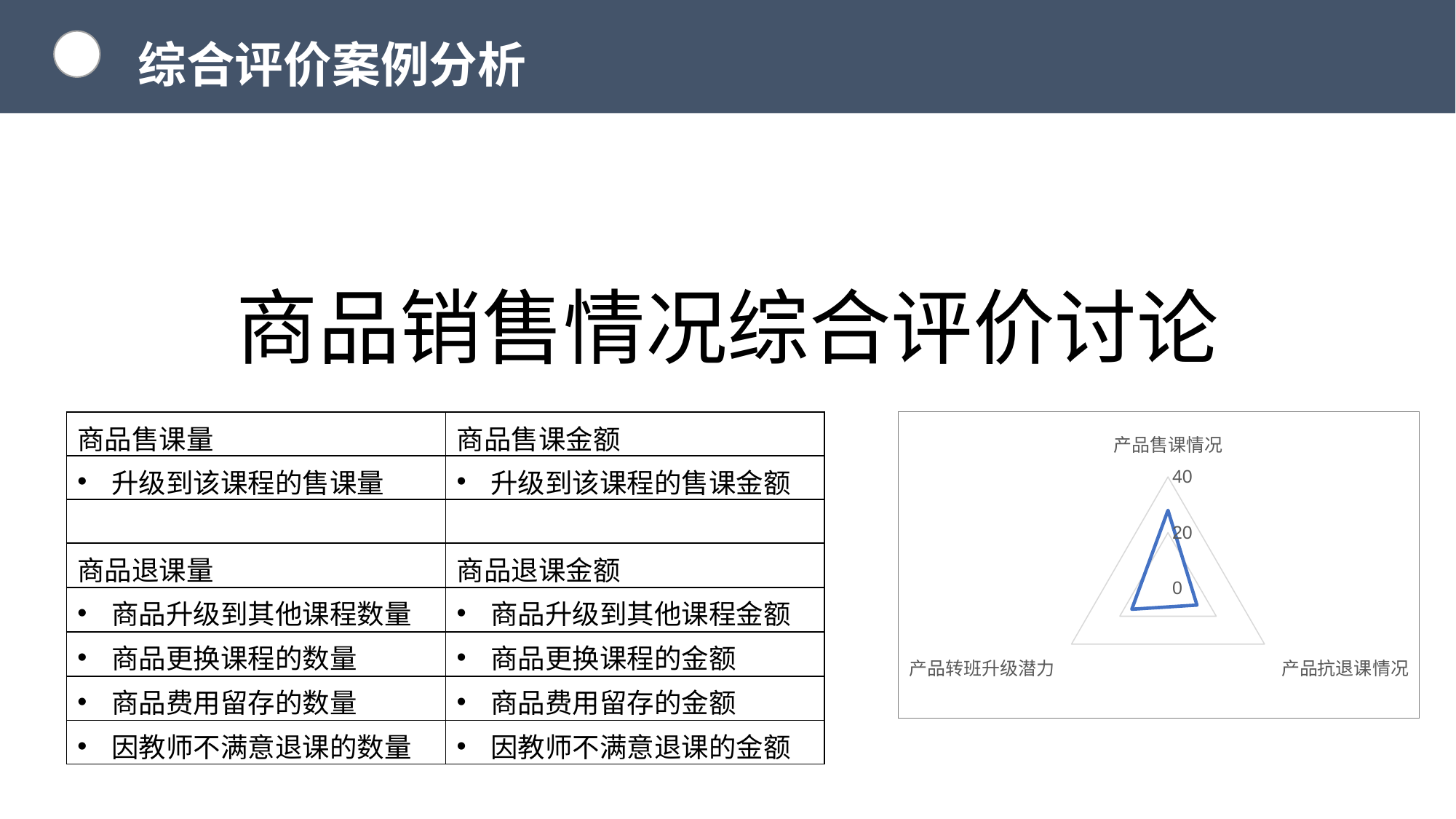

综合评价案例分析
商品销售情况综合评价讨论
| 商品售课量 | 商品售课金额 |
| --- | --- |
| 升级到该课程的售课量 | 升级到该课程的售课金额 |
|  |  |
| 商品退课量 | 商品退课金额 |
| 商品升级到其他课程数量 | 商品升级到其他课程金额 |
| 商品更换课程的数量 | 商品更换课程的金额 |
| 商品费用留存的数量 | 商品费用留存的金额 |
| 因教师不满意退课的数量 | 因教师不满意退课的金额 |

### Chart

| Category | 系列 1 |
|---|---|
| 产品售课情况 | 28.0 |
| 产品抗退课情况 | 12.0 |
| 产品转班升级潜力 | 15.0 |